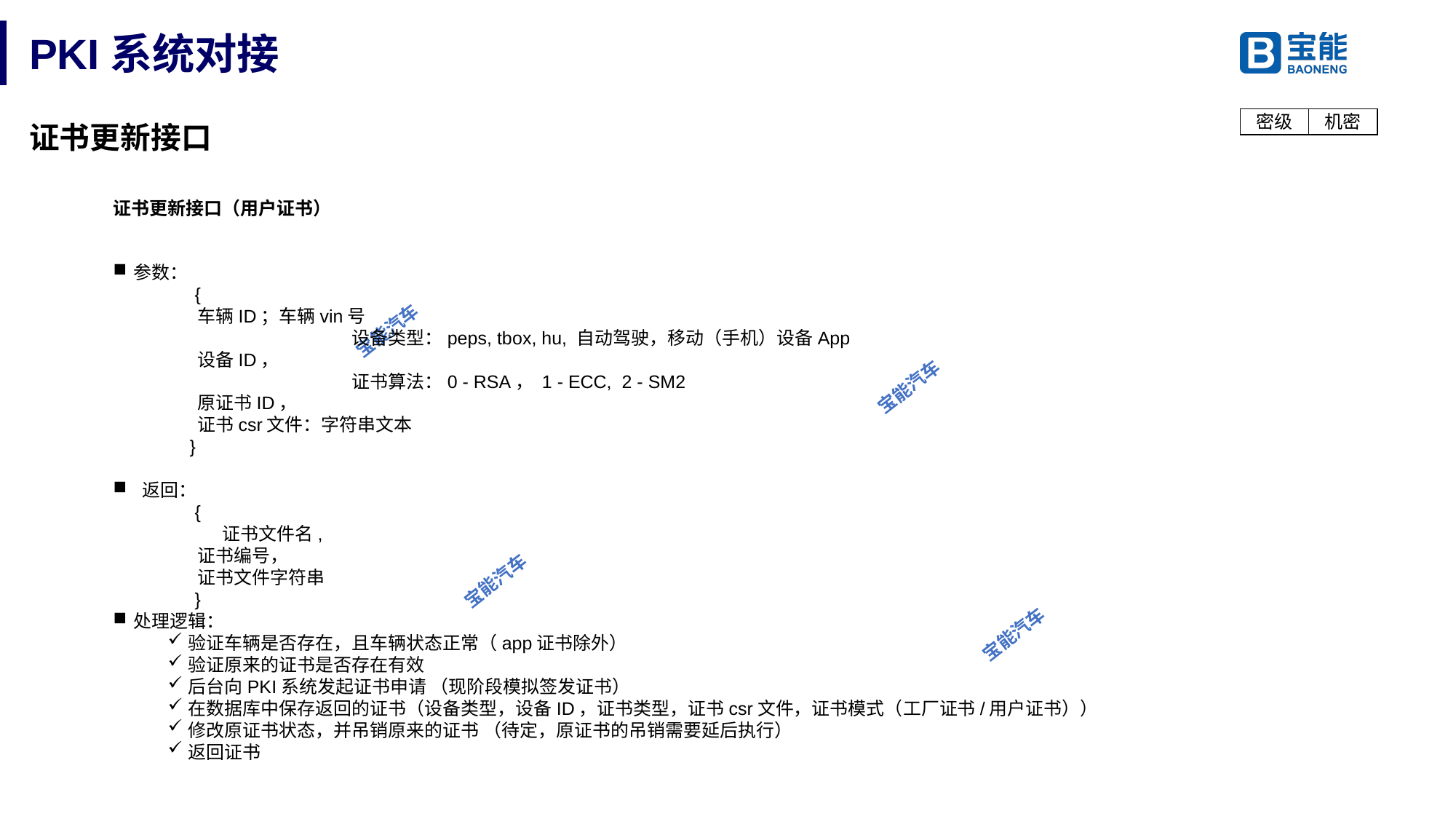

# PKI系统对接
证书更新接口
证书更新接口（用户证书）
参数：
                {
                    车辆ID；车辆vin号
			设备类型：peps, tbox, hu, 自动驾驶，移动（手机）设备App
                    设备ID，
			证书算法：0 - RSA， 1 - ECC,  2 - SM2
                    原证书ID，
                    证书csr文件：字符串文本
               }

 返回：
                {
                  	证书文件名,
                    证书编号，
                    证书文件字符串
                }
处理逻辑：
验证车辆是否存在，且车辆状态正常（app证书除外）
验证原来的证书是否存在有效
后台向PKI系统发起证书申请 （现阶段模拟签发证书）
在数据库中保存返回的证书（设备类型，设备ID，证书类型，证书csr文件，证书模式（工厂证书/用户证书））
修改原证书状态，并吊销原来的证书 （待定，原证书的吊销需要延后执行）
返回证书
17